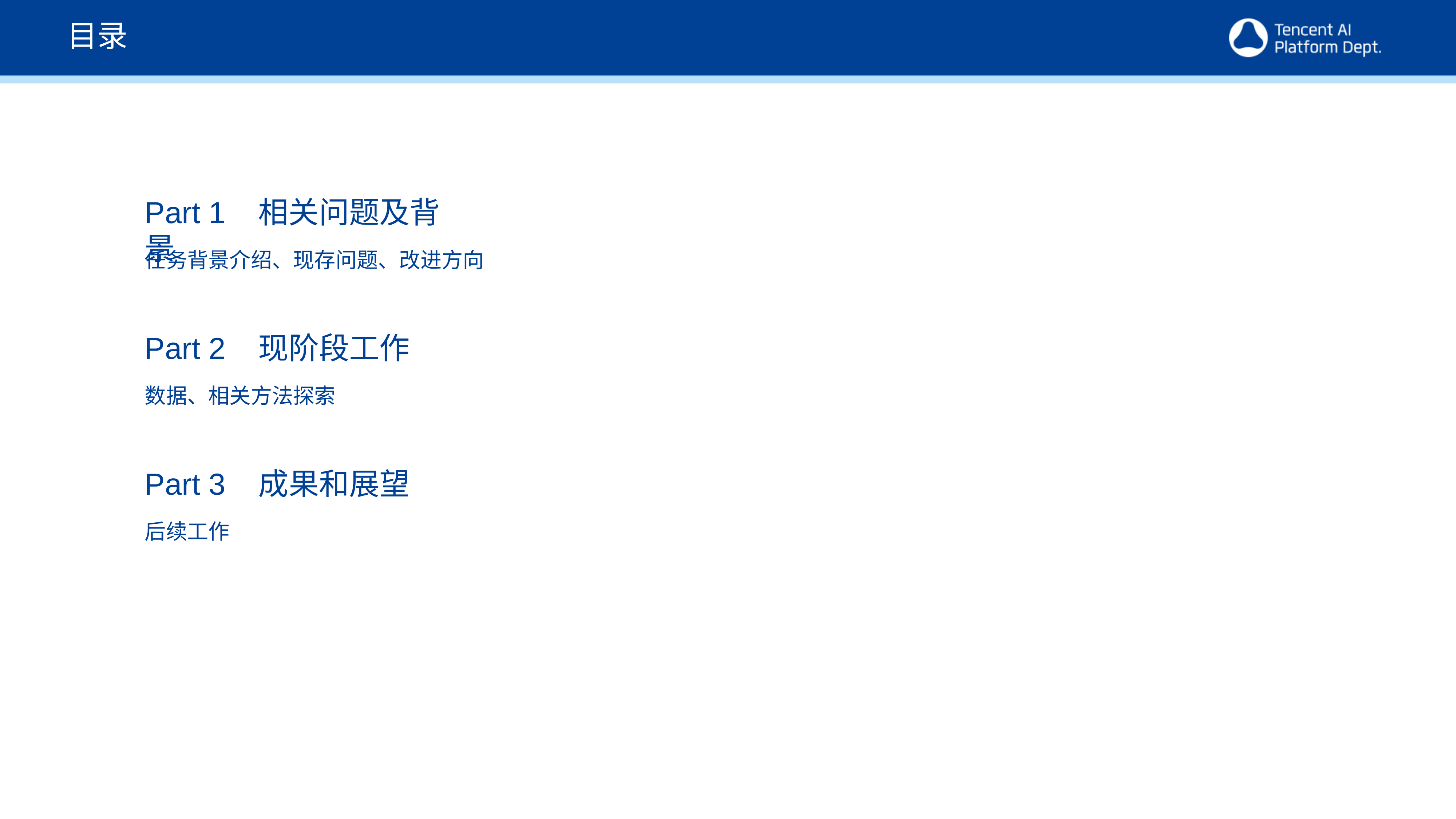

目录
Part 1   相关问题及背景
任务背景介绍、现存问题、改进方向
Part 2   现阶段工作
数据、相关方法探索
Part 3   成果和展望
后续工作